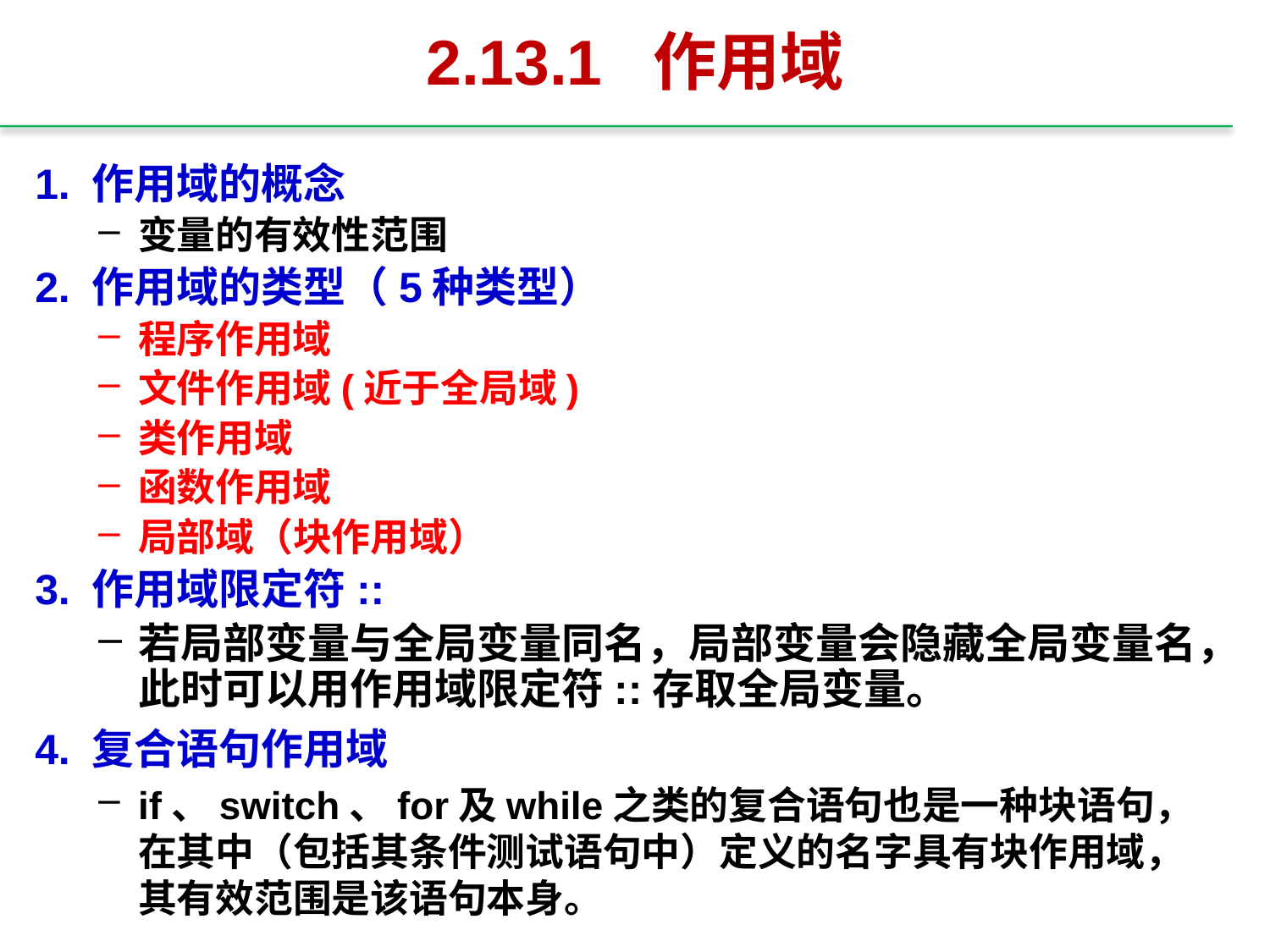

# 2.13.1  作用域
1. 作用域的概念
变量的有效性范围
2. 作用域的类型（5种类型）
程序作用域
文件作用域(近于全局域)
类作用域
函数作用域
局部域（块作用域）
3. 作用域限定符::
若局部变量与全局变量同名，局部变量会隐藏全局变量名，此时可以用作用域限定符::存取全局变量。
4. 复合语句作用域
if、switch、for及while之类的复合语句也是一种块语句，在其中（包括其条件测试语句中）定义的名字具有块作用域，其有效范围是该语句本身。